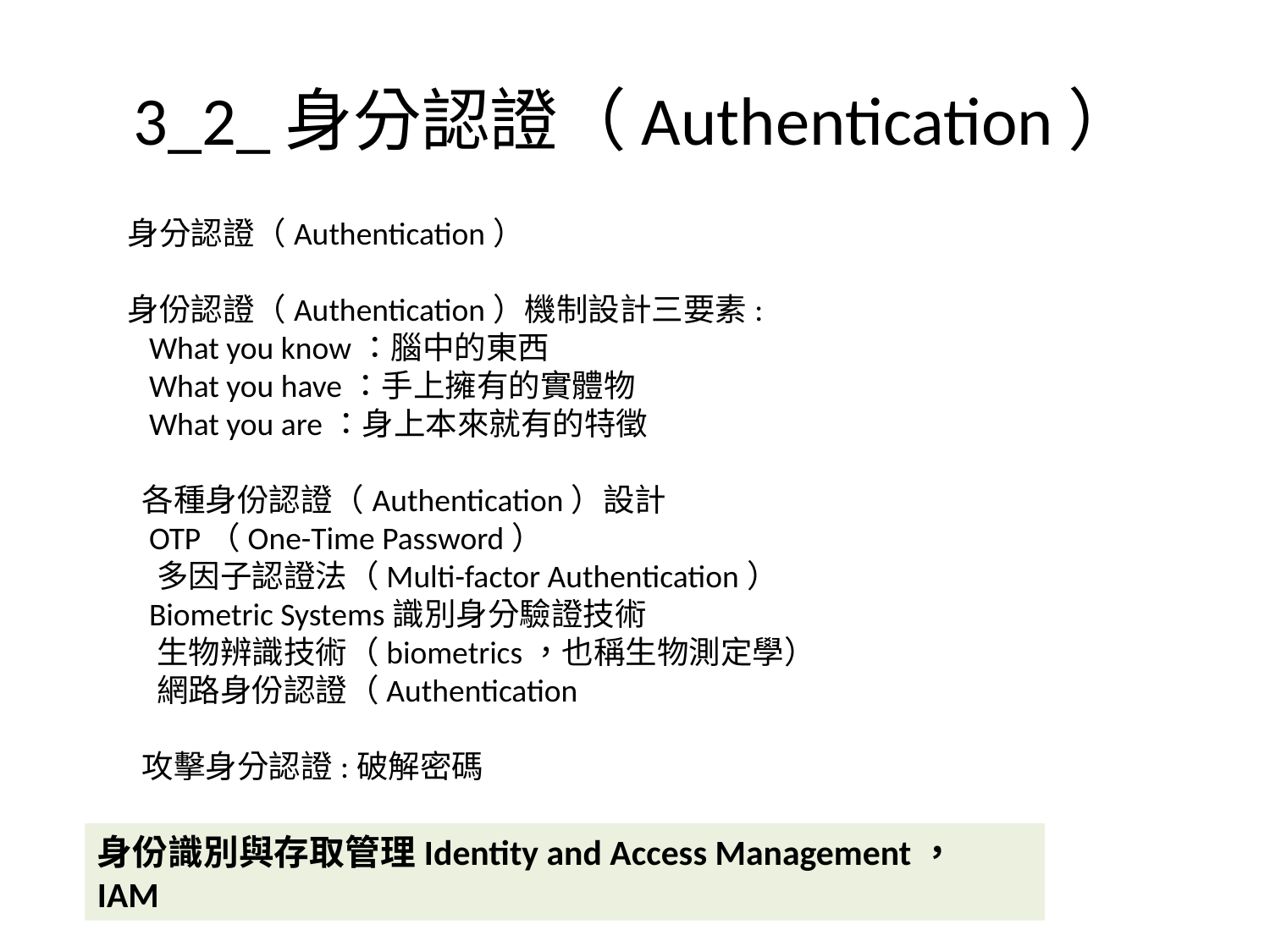

# 3_2_身分認證（Authentication）
身分認證（Authentication）

身份認證（Authentication）機制設計三要素:
   What you know：腦中的東西
   What you have：手上擁有的實體物
   What you are：身上本來就有的特徵

 各種身份認證（Authentication）設計
   OTP（One-Time Password）
   多因子認證法（Multi-factor Authentication）
   Biometric Systems識別身分驗證技術
   生物辨識技術（biometrics，也稱生物測定學）
   網路身份認證（Authentication

 攻擊身分認證:破解密碼
身份識別與存取管理Identity and Access Management， IAM